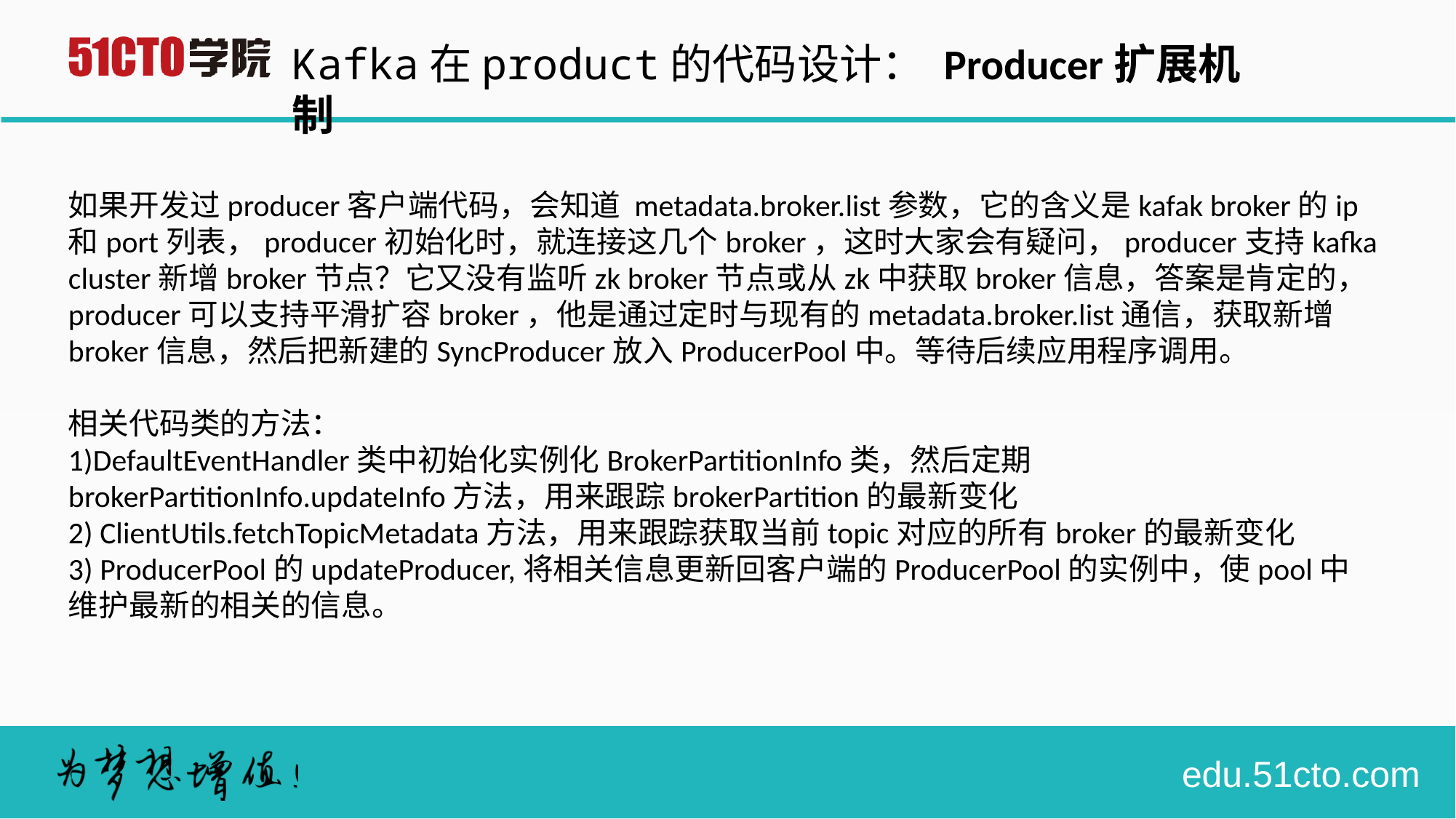

Kafka在product的代码设计： Producer扩展机制
如果开发过producer客户端代码，会知道 metadata.broker.list参数，它的含义是kafak broker的ip和port列表，producer初始化时，就连接这几个broker，这时大家会有疑问，producer支持kafka cluster新增broker节点？它又没有监听zk broker节点或从zk中获取broker信息，答案是肯定的，producer可以支持平滑扩容broker，他是通过定时与现有的metadata.broker.list通信，获取新增broker信息，然后把新建的SyncProducer放入ProducerPool中。等待后续应用程序调用。

相关代码类的方法：
1)DefaultEventHandler类中初始化实例化BrokerPartitionInfo类，然后定期brokerPartitionInfo.updateInfo方法，用来跟踪brokerPartition的最新变化
2) ClientUtils.fetchTopicMetadata方法，用来跟踪获取当前topic对应的所有broker的最新变化
3) ProducerPool的updateProducer,将相关信息更新回客户端的ProducerPool的实例中，使pool中维护最新的相关的信息。